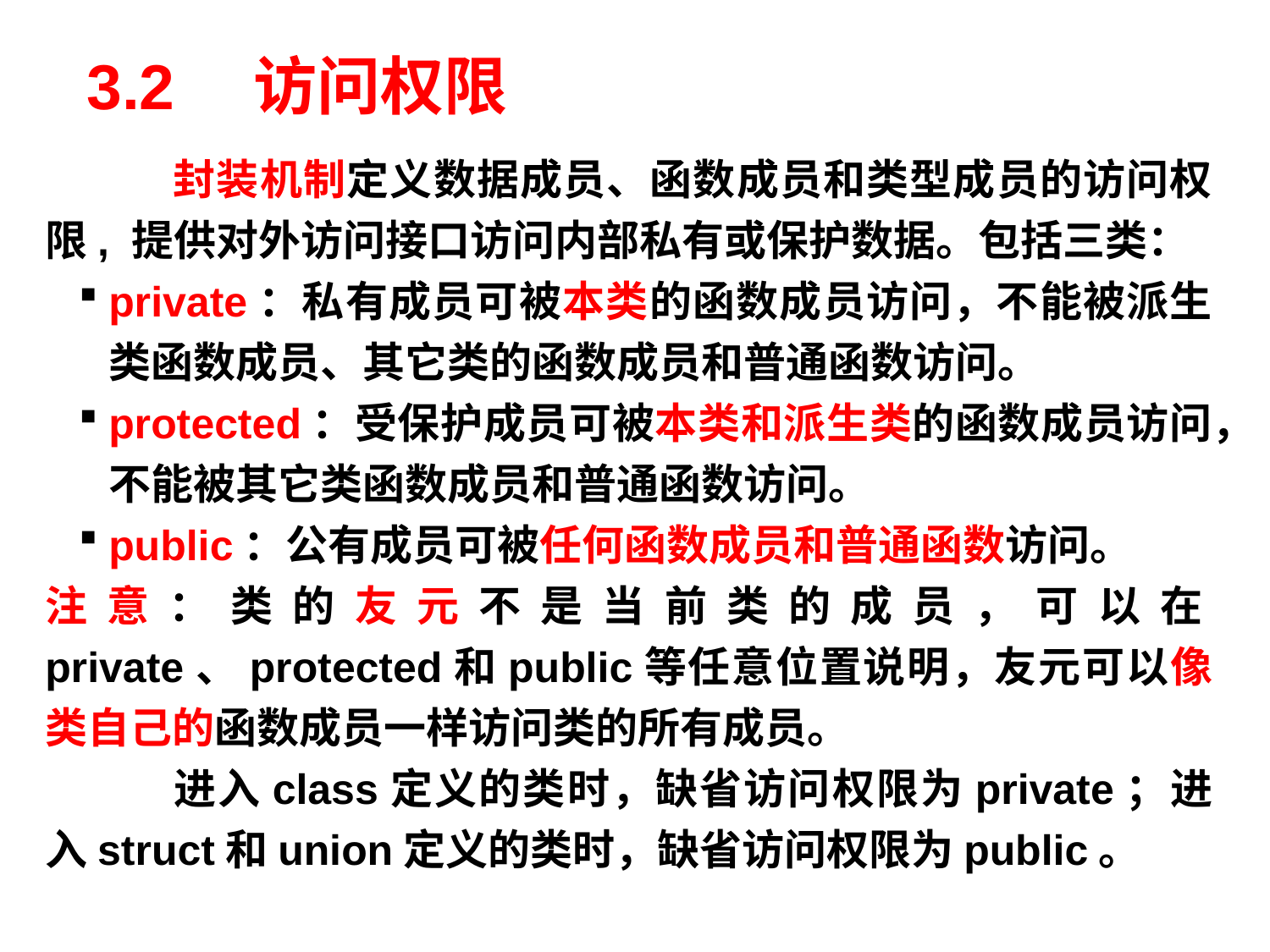

# 3.2　访问权限
	封装机制定义数据成员、函数成员和类型成员的访问权限, 提供对外访问接口访问内部私有或保护数据。包括三类：
private：私有成员可被本类的函数成员访问，不能被派生类函数成员、其它类的函数成员和普通函数访问。
protected：受保护成员可被本类和派生类的函数成员访问，不能被其它类函数成员和普通函数访问。
public：公有成员可被任何函数成员和普通函数访问。
注意：类的友元不是当前类的成员，可以在private、protected和public等任意位置说明，友元可以像类自己的函数成员一样访问类的所有成员。
	进入class定义的类时，缺省访问权限为private；进入struct和union定义的类时，缺省访问权限为public。